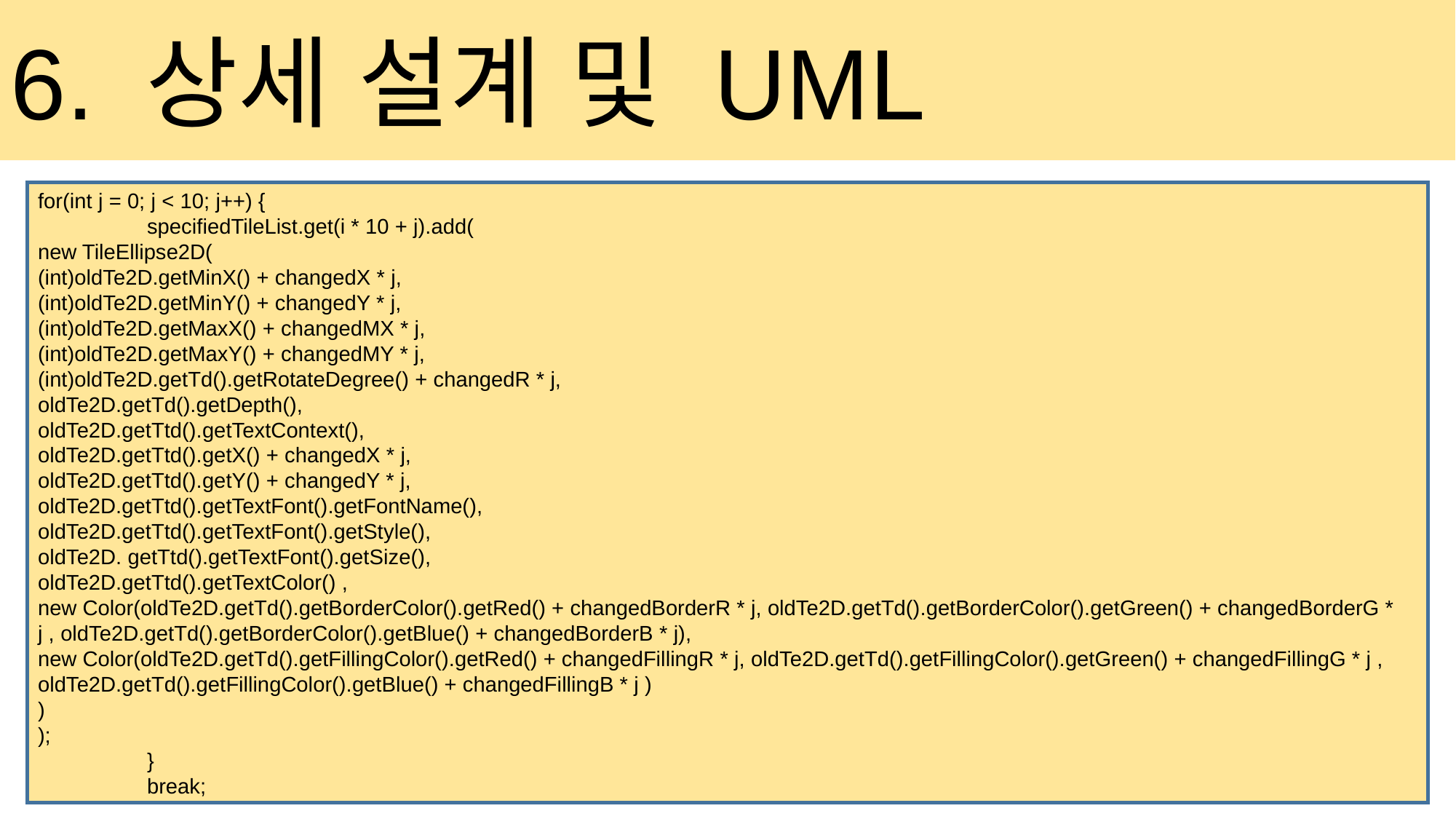

6. 상세 설계 및 UML
for(int j = 0; j < 10; j++) {
	specifiedTileList.get(i * 10 + j).add(
new TileEllipse2D(
(int)oldTe2D.getMinX() + changedX * j,
(int)oldTe2D.getMinY() + changedY * j,
(int)oldTe2D.getMaxX() + changedMX * j,
(int)oldTe2D.getMaxY() + changedMY * j,
(int)oldTe2D.getTd().getRotateDegree() + changedR * j,
oldTe2D.getTd().getDepth(),
oldTe2D.getTtd().getTextContext(),
oldTe2D.getTtd().getX() + changedX * j,
oldTe2D.getTtd().getY() + changedY * j,
oldTe2D.getTtd().getTextFont().getFontName(),
oldTe2D.getTtd().getTextFont().getStyle(),
oldTe2D. getTtd().getTextFont().getSize(),
oldTe2D.getTtd().getTextColor() ,
new Color(oldTe2D.getTd().getBorderColor().getRed() + changedBorderR * j, oldTe2D.getTd().getBorderColor().getGreen() + changedBorderG * j , oldTe2D.getTd().getBorderColor().getBlue() + changedBorderB * j),
new Color(oldTe2D.getTd().getFillingColor().getRed() + changedFillingR * j, oldTe2D.getTd().getFillingColor().getGreen() + changedFillingG * j , oldTe2D.getTd().getFillingColor().getBlue() + changedFillingB * j )
)
);
	}
	break;